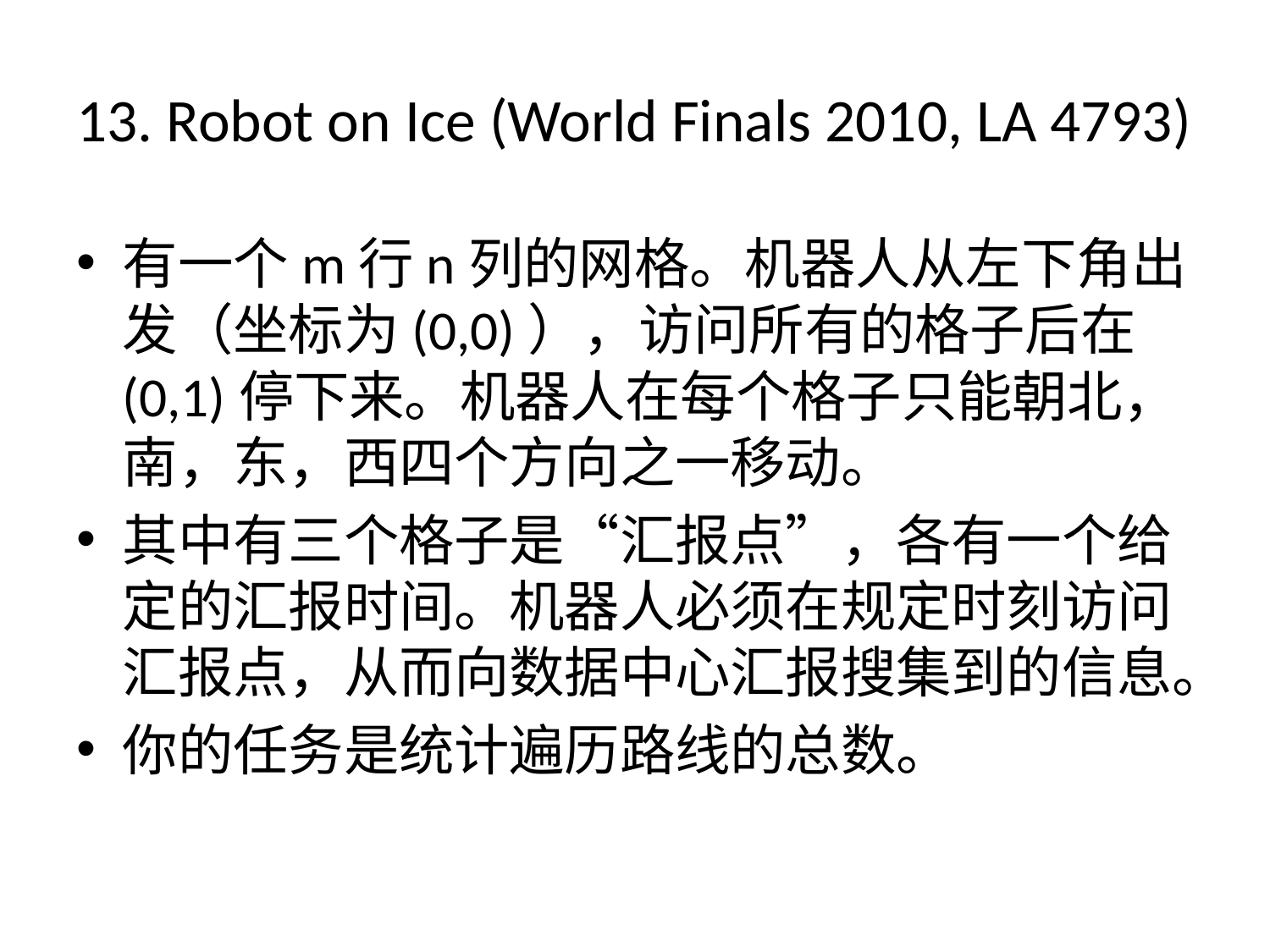

# 13. Robot on Ice (World Finals 2010, LA 4793)
有一个m行n列的网格。机器人从左下角出发（坐标为(0,0)），访问所有的格子后在(0,1)停下来。机器人在每个格子只能朝北，南，东，西四个方向之一移动。
其中有三个格子是“汇报点”，各有一个给定的汇报时间。机器人必须在规定时刻访问汇报点，从而向数据中心汇报搜集到的信息。
你的任务是统计遍历路线的总数。